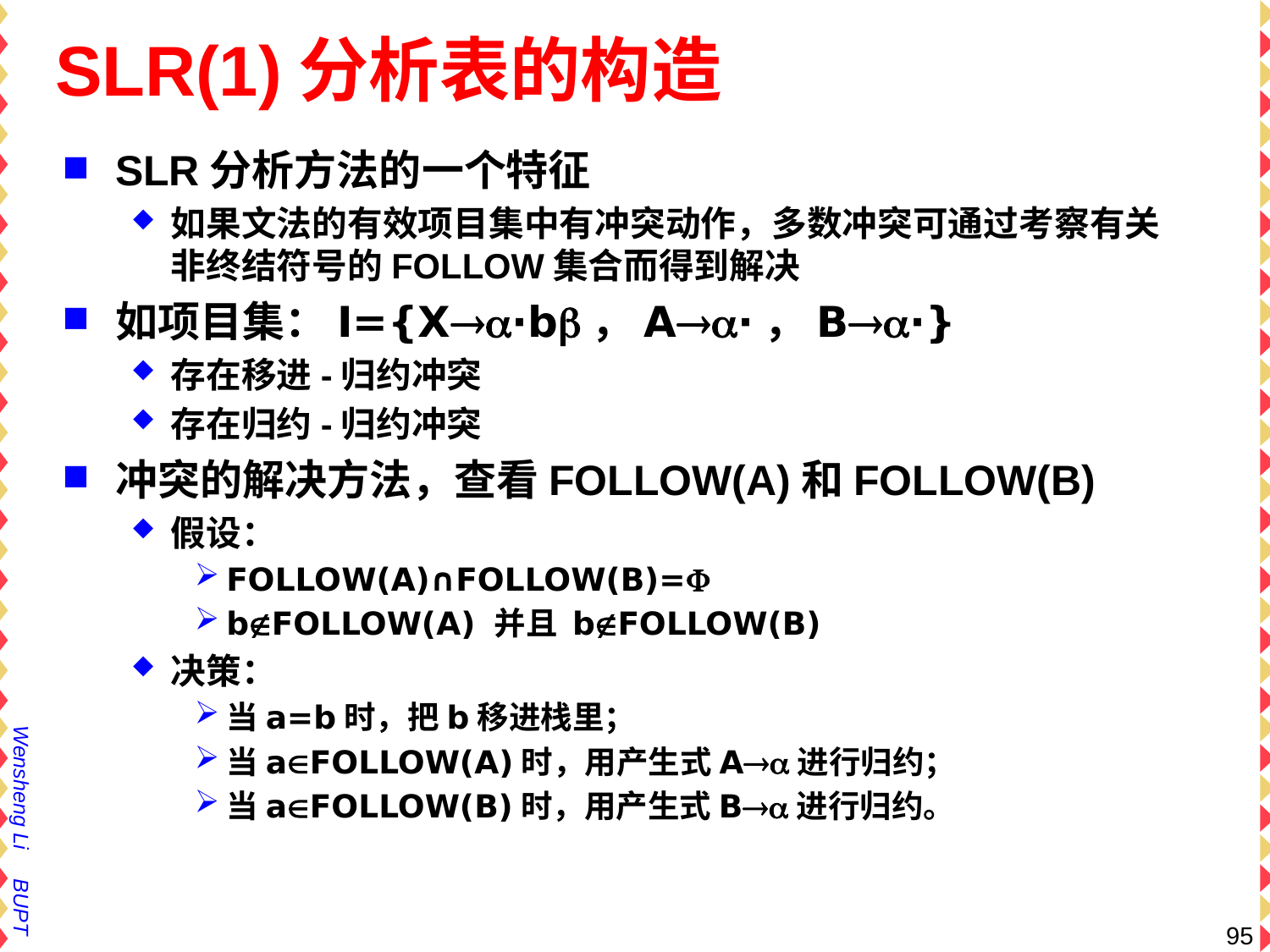

# SLR(1)分析表的构造
SLR分析方法的一个特征
如果文法的有效项目集中有冲突动作，多数冲突可通过考察有关非终结符号的FOLLOW集合而得到解决
如项目集：I={X→α·bβ，A→α·，B→α·}
存在移进-归约冲突
存在归约-归约冲突
冲突的解决方法，查看FOLLOW(A)和FOLLOW(B)
假设：
FOLLOW(A)∩FOLLOW(B)=Φ
b∉FOLLOW(A) 并且 b∉FOLLOW(B)
决策：
当a=b时，把b移进栈里；
当a∈FOLLOW(A)时，用产生式A→α进行归约；
当a∈FOLLOW(B)时，用产生式B→α进行归约。
95